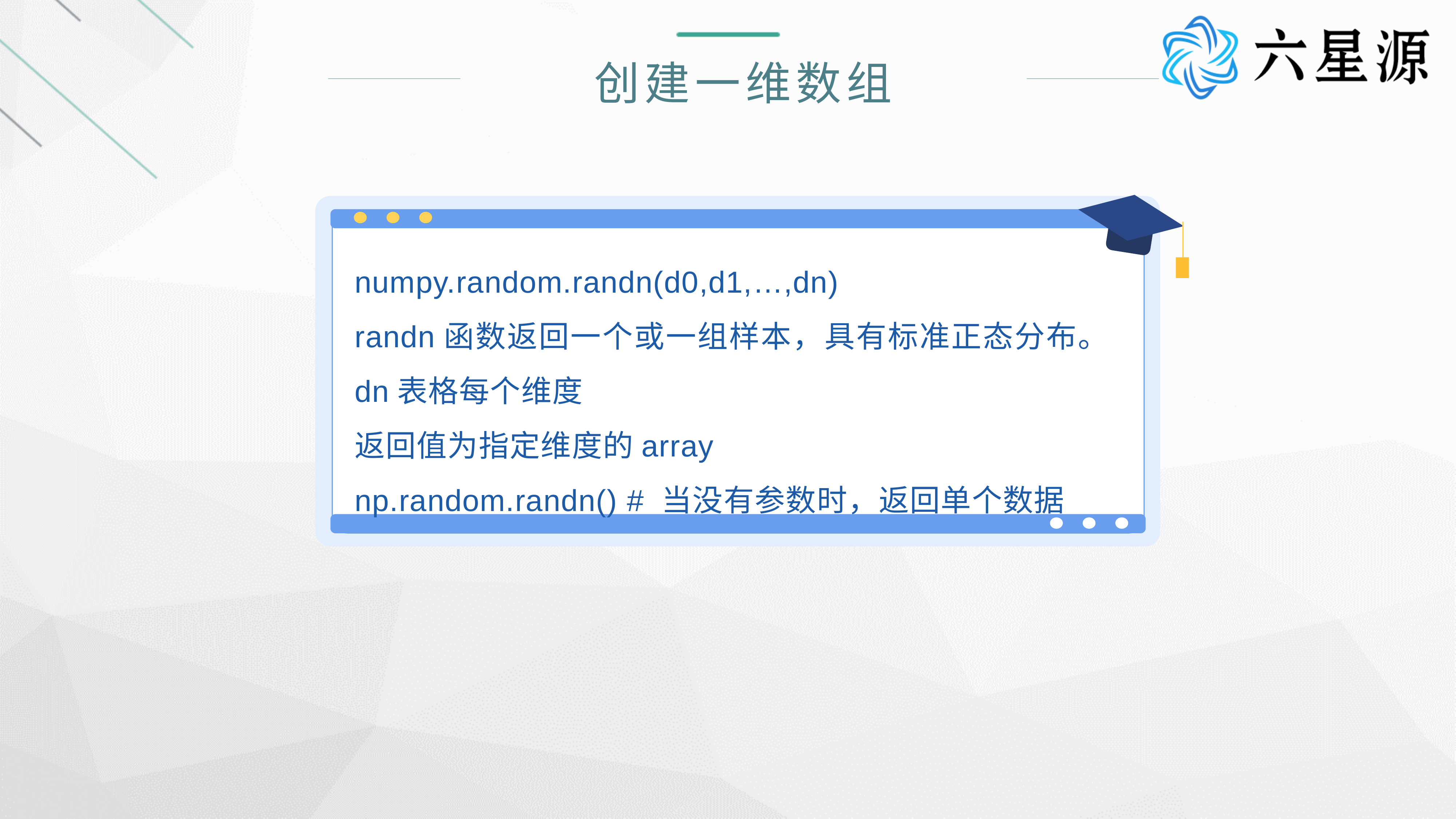

创建一维数组

numpy.random.randn(d0,d1,…,dn)
randn函数返回一个或一组样本，具有标准正态分布。
dn表格每个维度
返回值为指定维度的array
np.random.randn() # 当没有参数时，返回单个数据